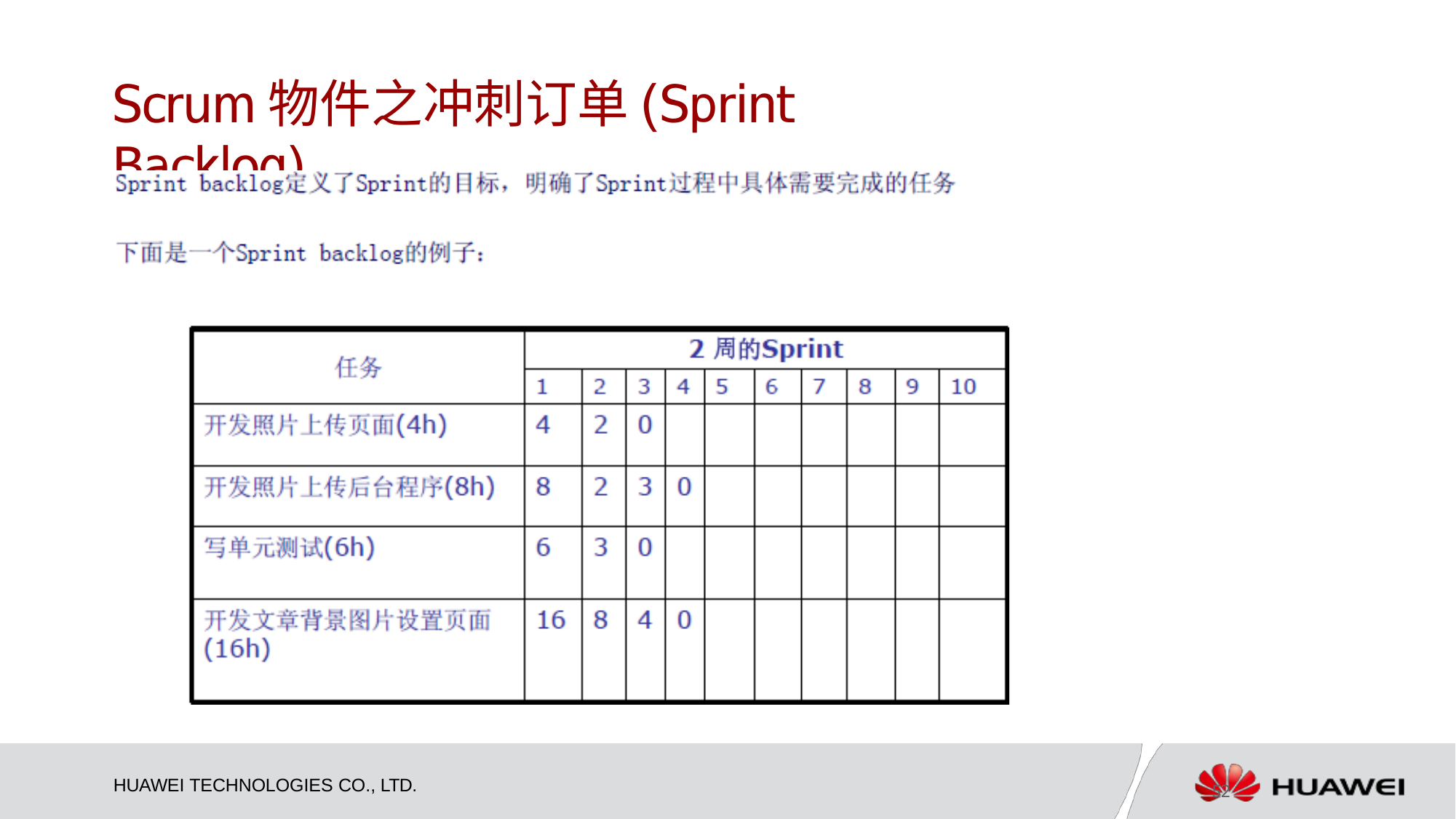

# Scrum物件之冲刺订单(Sprint Backlog)

HUAWEI TECHNOLOGIES CO., LTD.
52